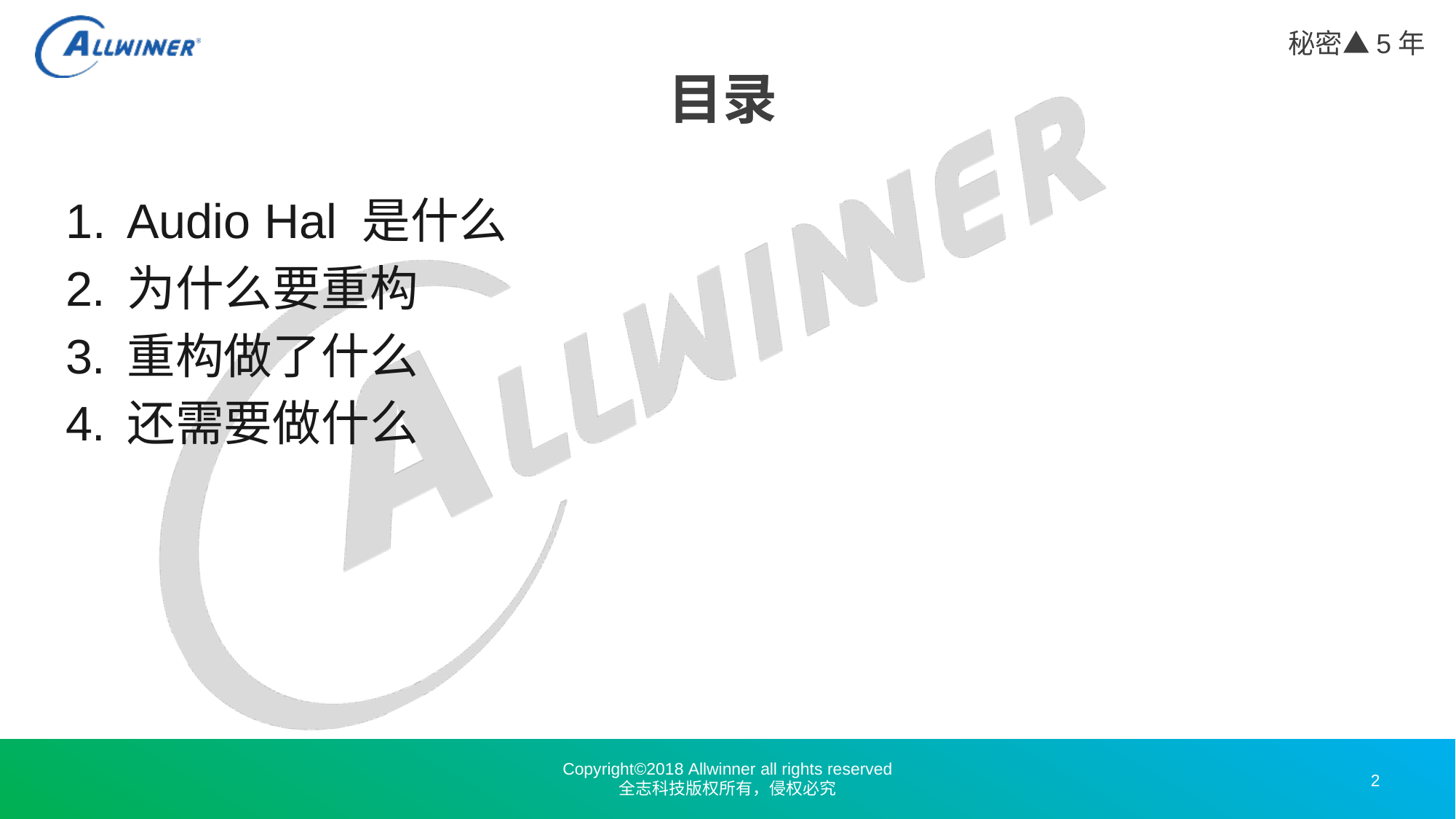

# 目录
Audio Hal 是什么
为什么要重构
重构做了什么
还需要做什么